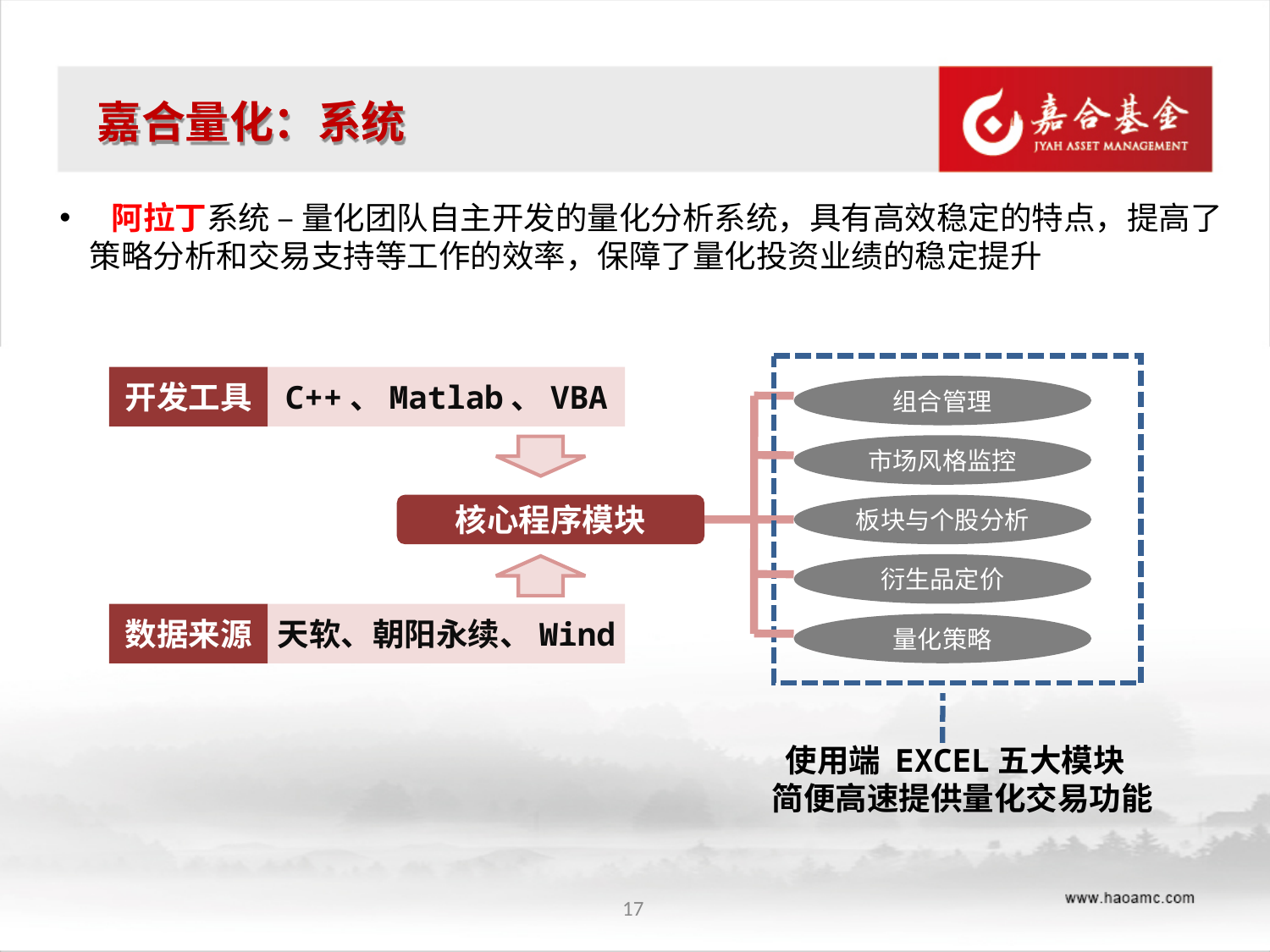

嘉合量化：系统
  阿拉丁系统 – 量化团队自主开发的量化分析系统，具有高效稳定的特点，提高了策略分析和交易支持等工作的效率，保障了量化投资业绩的稳定提升

开发工具
C++、Matlab、VBA
组合管理
市场风格监控

核心程序模块
板块与个股分析
衍生品定价

数据来源
天软、朝阳永续、Wind
量化策略
使用端 EXCEL五大模块
简便高速提供量化交易功能

17